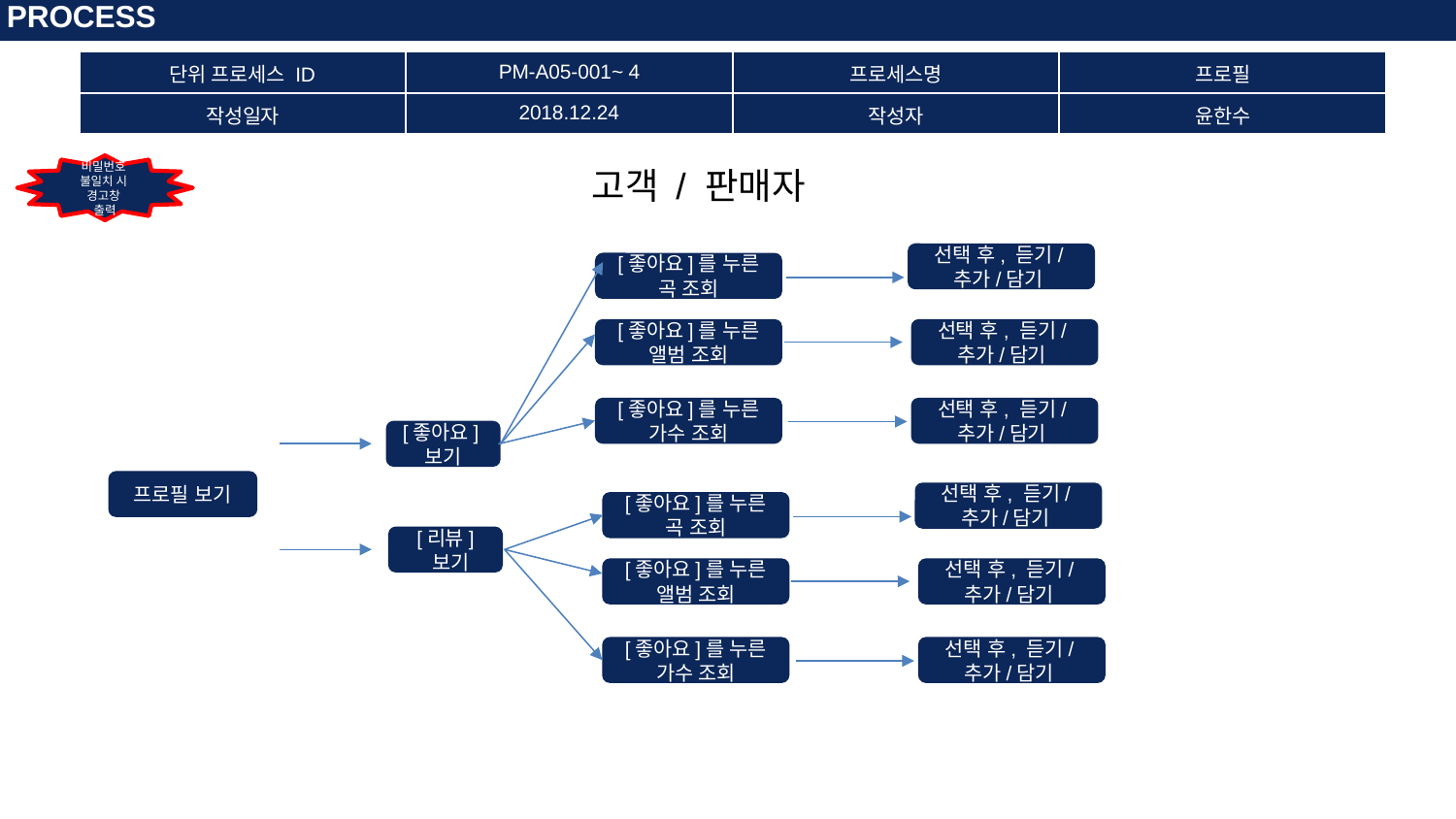

PROCESS
PROCESS
| 단위 프로세스 ID | PM-A05-001~ 4 | 프로세스명 | 프로필 |
| --- | --- | --- | --- |
| 작성일자 | 2018.12.24 | 작성자 | 윤한수 |
비밀번호
불일치 시
경고창
출력
고객 / 판매자
선택 후, 듣기/추가/담기
[좋아요]를 누른 곡 조회
선택 후, 듣기/추가/담기
[좋아요]를 누른 앨범 조회
선택 후, 듣기/추가/담기
[좋아요]를 누른 가수 조회
[좋아요]보기
프로필 보기
선택 후, 듣기/추가/담기
[좋아요]를 누른 곡 조회
[리뷰]
 보기
선택 후, 듣기/추가/담기
[좋아요]를 누른 앨범 조회
선택 후, 듣기/추가/담기
[좋아요]를 누른 가수 조회